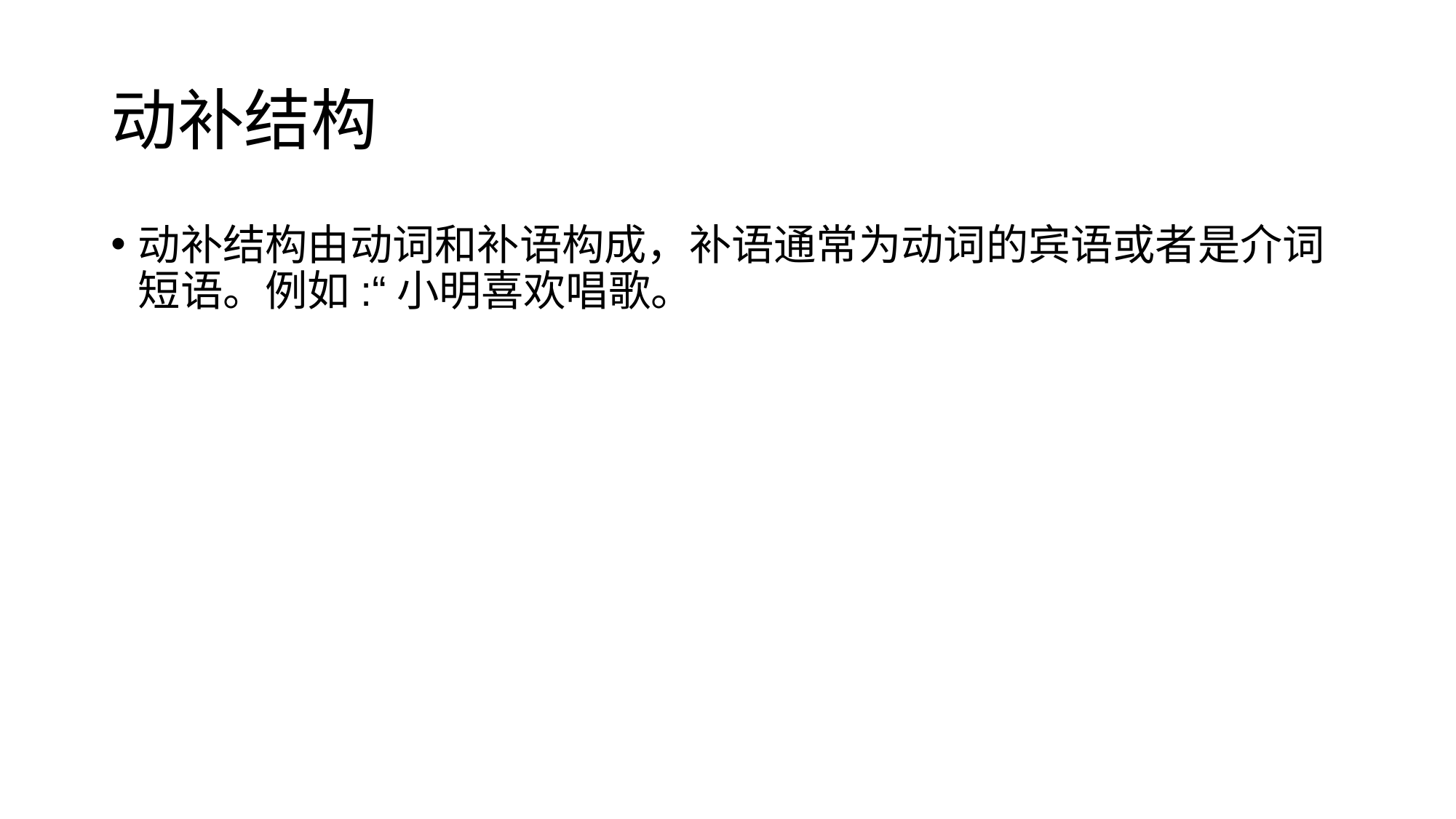

# 动补结构
动补结构由动词和补语构成，补语通常为动词的宾语或者是介词短语。例如:“小明喜欢唱歌。